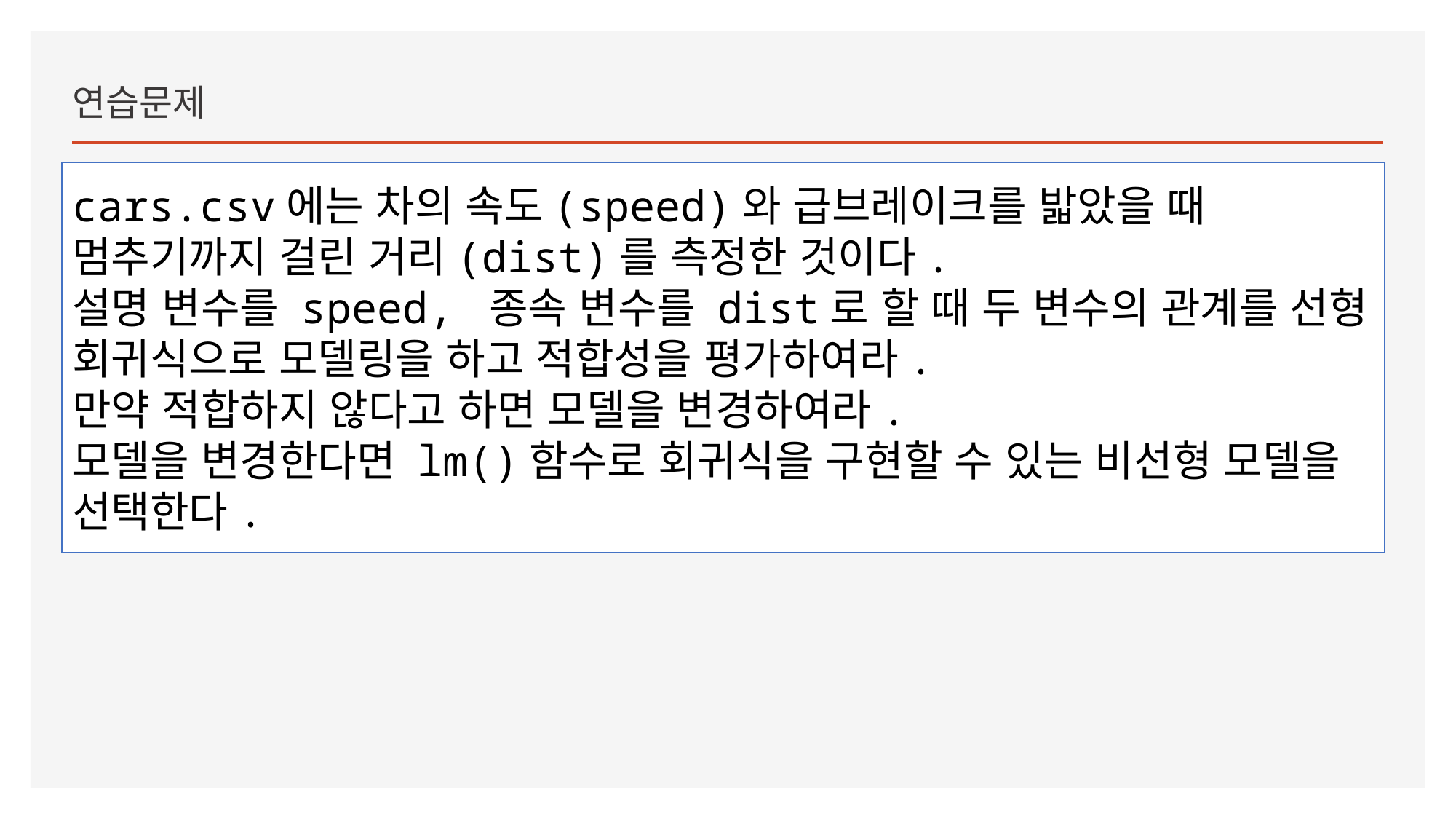

연습문제
cars.csv에는 차의 속도(speed)와 급브레이크를 밟았을 때 멈추기까지 걸린 거리(dist)를 측정한 것이다.
설명 변수를 speed, 종속 변수를 dist로 할 때 두 변수의 관계를 선형 회귀식으로 모델링을 하고 적합성을 평가하여라.
만약 적합하지 않다고 하면 모델을 변경하여라.
모델을 변경한다면 lm()함수로 회귀식을 구현할 수 있는 비선형 모델을 선택한다.